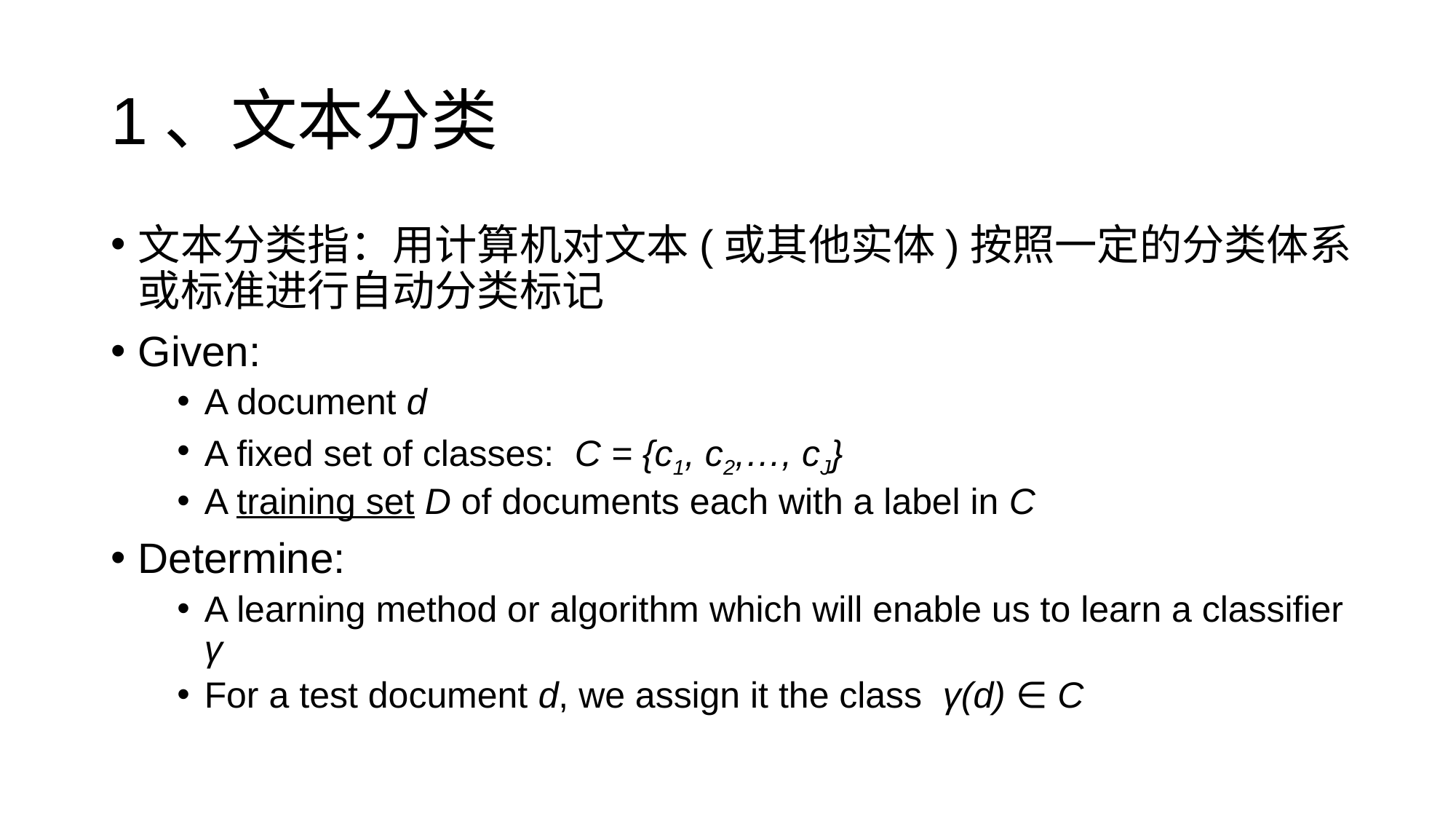

# 1、文本分类
文本分类指：用计算机对文本(或其他实体)按照一定的分类体系或标准进行自动分类标记
Given:
A document d
A fixed set of classes:  C = {c1, c2,…, cJ}
A training set D of documents each with a label in C
Determine:
A learning method or algorithm which will enable us to learn a classifier γ
For a test document d, we assign it the class  γ(d) ∈ C